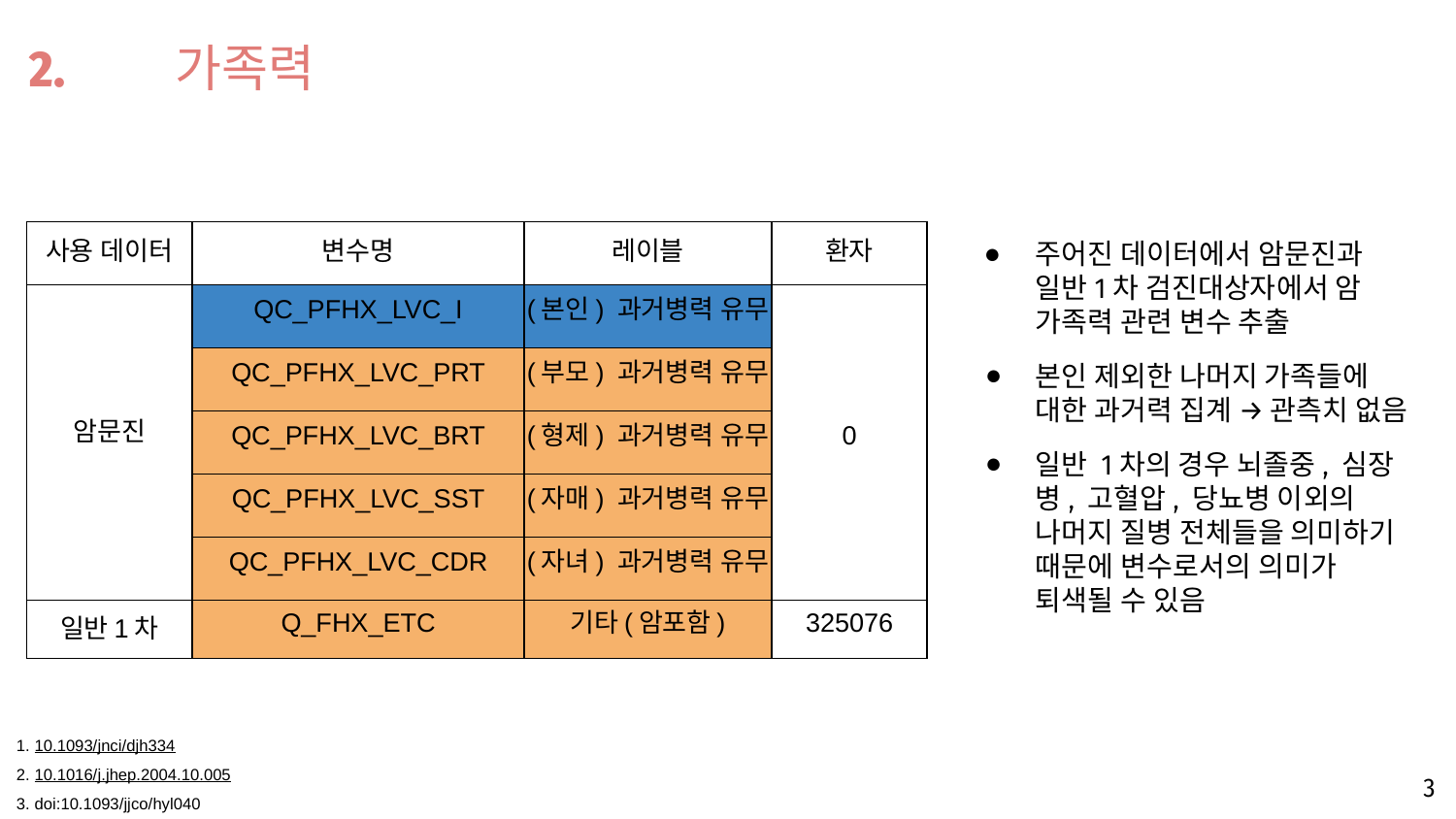

# 2.	가족력
| 사용 데이터 | 변수명 | 레이블 | 환자 |
| --- | --- | --- | --- |
| 암문진 | QC\_PFHX\_LVC\_I | (본인) 과거병력 유무 | 0 |
|  | QC\_PFHX\_LVC\_PRT | (부모) 과거병력 유무 |  |
|  | QC\_PFHX\_LVC\_BRT | (형제) 과거병력 유무 |  |
|  | QC\_PFHX\_LVC\_SST | (자매) 과거병력 유무 |  |
|  | QC\_PFHX\_LVC\_CDR | (자녀) 과거병력 유무 |  |
| 일반1차 | Q\_FHX\_ETC | 기타(암포함) | 325076 |
주어진 데이터에서 암문진과 일반1차 검진대상자에서 암 가족력 관련 변수 추출
본인 제외한 나머지 가족들에 대한 과거력 집계 → 관측치 없음
일반 1차의 경우 뇌졸중, 심장병, 고혈압, 당뇨병 이외의 나머지 질병 전체들을 의미하기 때문에 변수로서의 의미가 퇴색될 수 있음

1. 10.1093/jnci/djh334
2. 10.1016/j.jhep.2004.10.005
3. doi:10.1093/jjco/hyl040
3